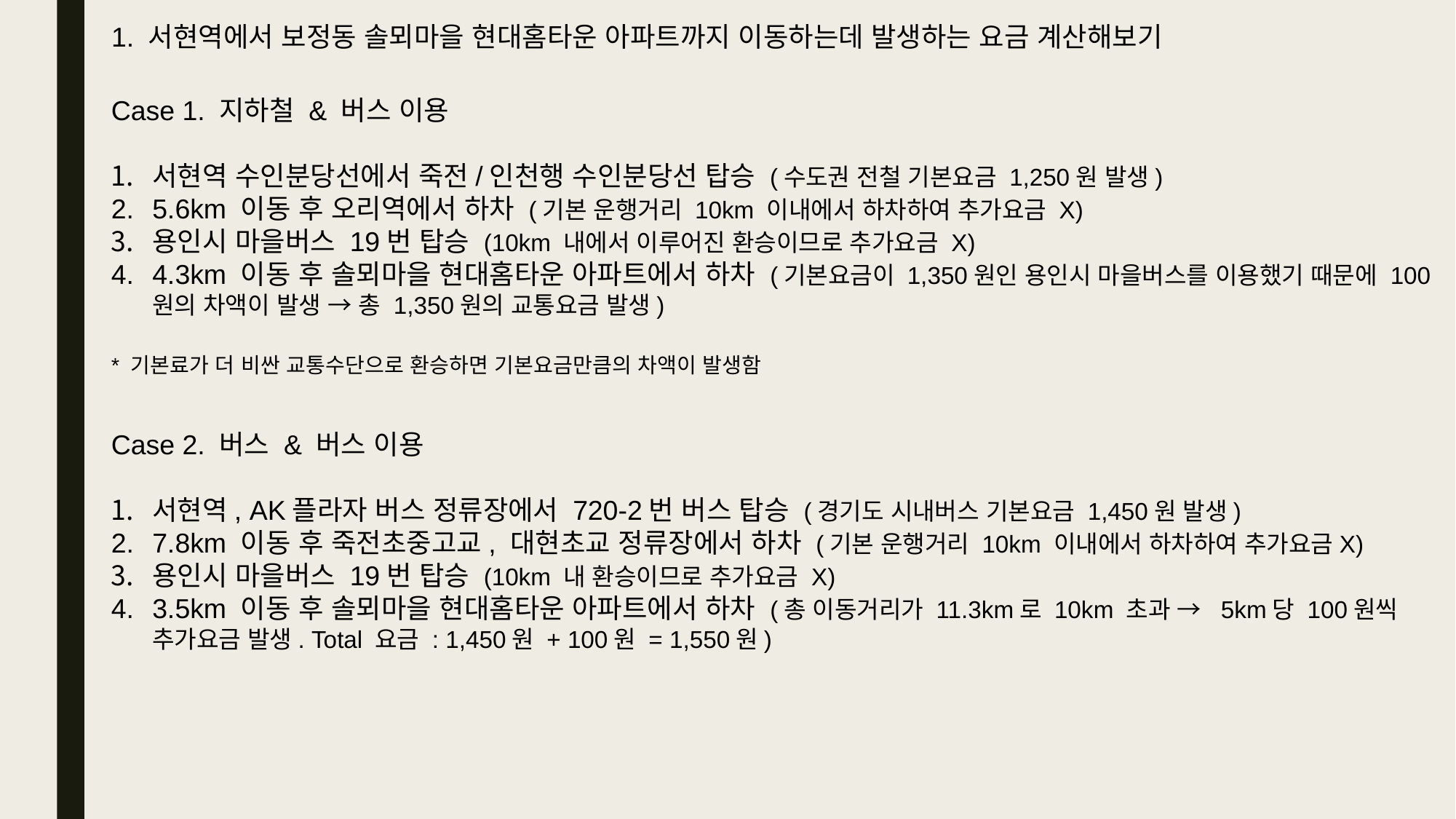

1. 서현역에서 보정동 솔뫼마을 현대홈타운 아파트까지 이동하는데 발생하는 요금 계산해보기
Case 1. 지하철 & 버스 이용

서현역 수인분당선에서 죽전/인천행 수인분당선 탑승 (수도권 전철 기본요금 1,250원 발생)
5.6km 이동 후 오리역에서 하차 (기본 운행거리 10km 이내에서 하차하여 추가요금 X)
용인시 마을버스 19번 탑승 (10km 내에서 이루어진 환승이므로 추가요금 X)
4.3km 이동 후 솔뫼마을 현대홈타운 아파트에서 하차 (기본요금이 1,350원인 용인시 마을버스를 이용했기 때문에 100원의 차액이 발생 → 총 1,350원의 교통요금 발생)

* 기본료가 더 비싼 교통수단으로 환승하면 기본요금만큼의 차액이 발생함
Case 2. 버스 & 버스 이용

서현역, AK플라자 버스 정류장에서 720-2번 버스 탑승 (경기도 시내버스 기본요금 1,450원 발생)
7.8km 이동 후 죽전초중고교, 대현초교 정류장에서 하차 (기본 운행거리 10km 이내에서 하차하여 추가요금X)
용인시 마을버스 19번 탑승 (10km 내 환승이므로 추가요금 X)
3.5km 이동 후 솔뫼마을 현대홈타운 아파트에서 하차 (총 이동거리가 11.3km로 10km 초과 →  5km당 100원씩 추가요금 발생. Total 요금 : 1,450원 + 100원 = 1,550원)